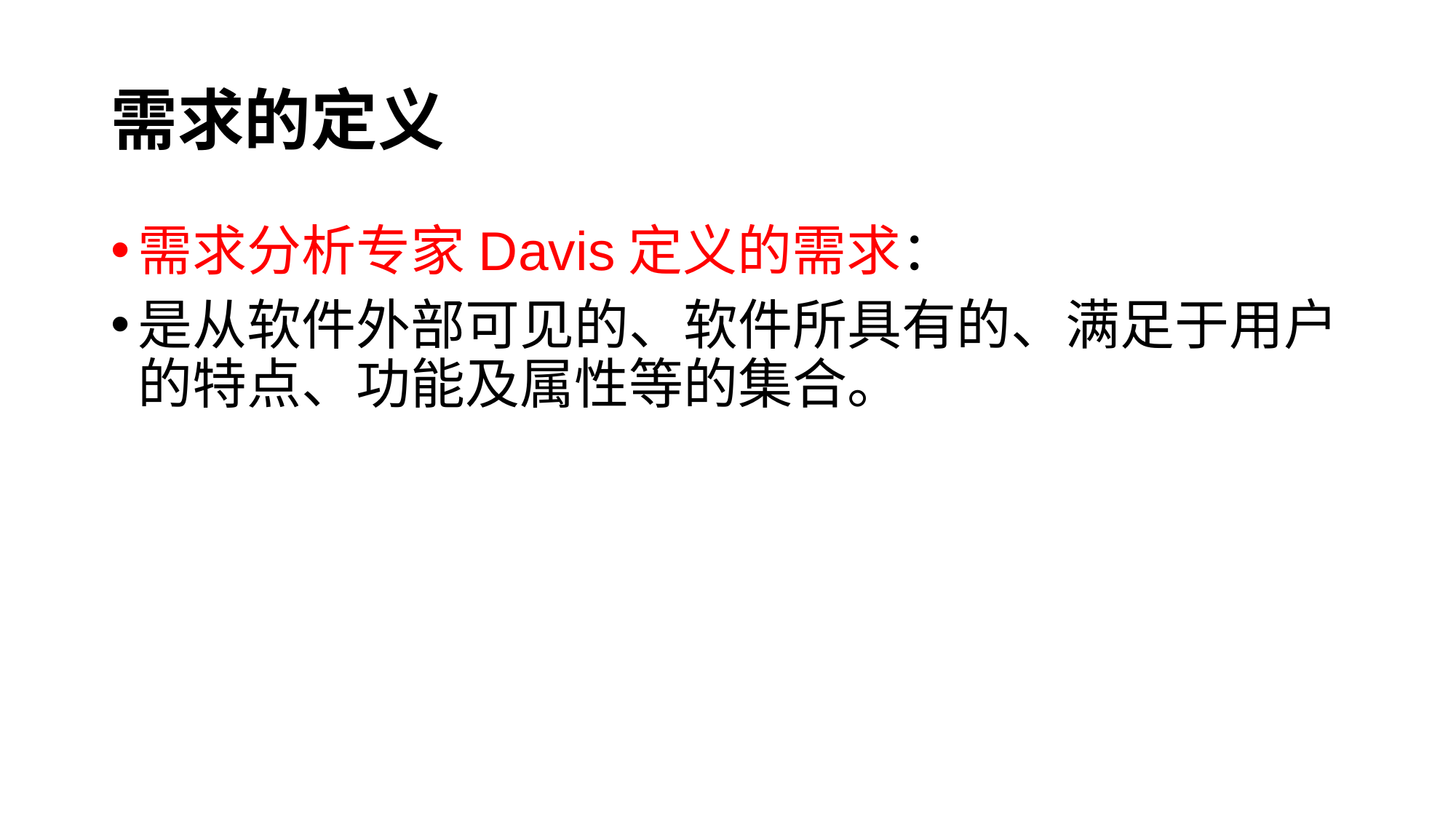

# 需求的定义
需求分析专家Davis定义的需求：
是从软件外部可见的、软件所具有的、满足于用户的特点、功能及属性等的集合。